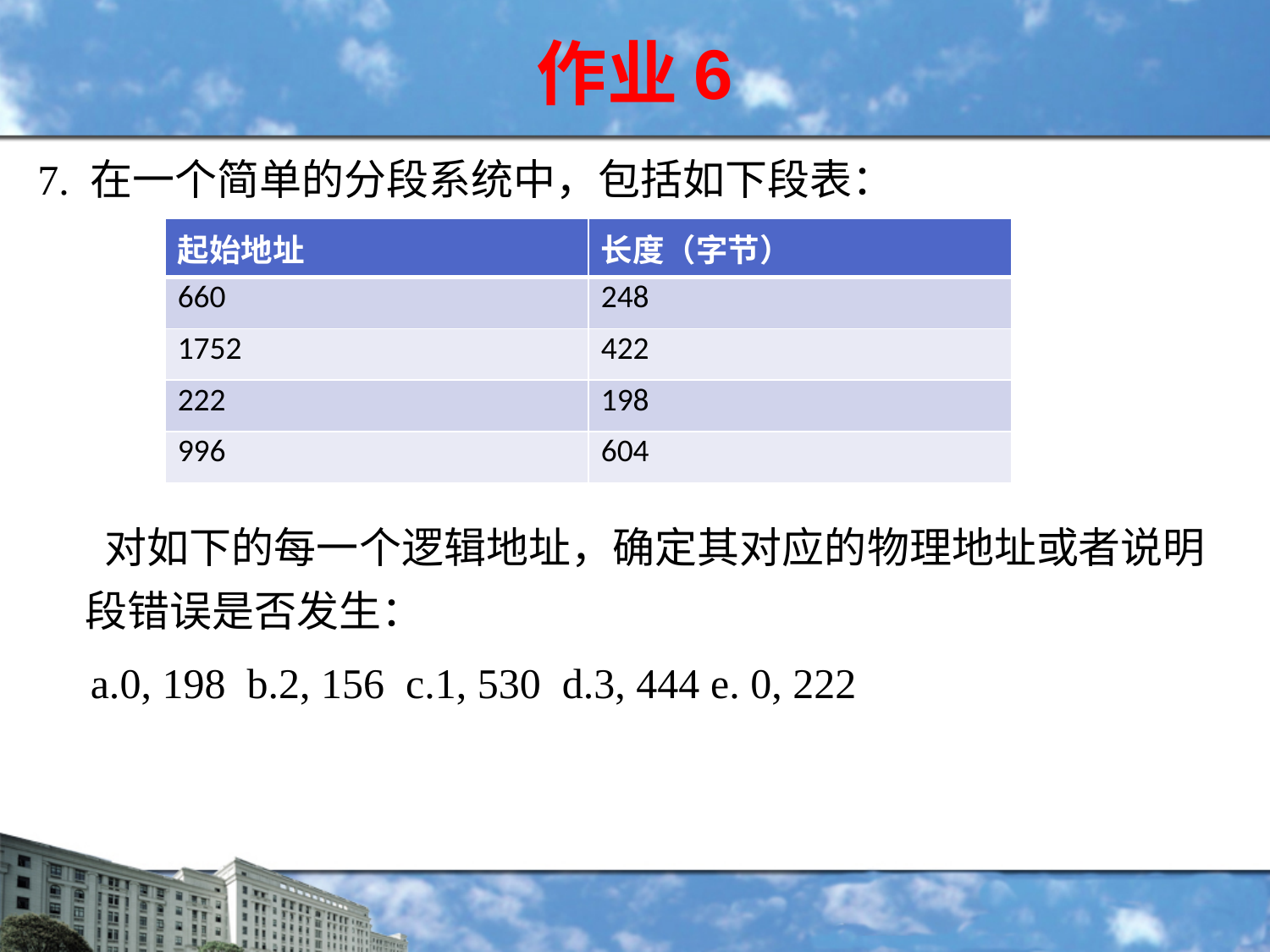

# 作业6
7. 在一个简单的分段系统中，包括如下段表：

      对如下的每一个逻辑地址，确定其对应的物理地址或者说明段错误是否发生：
     a.0, 198  b.2, 156  c.1, 530  d.3, 444 e. 0, 222
| 起始地址 | 长度（字节） |
| --- | --- |
| 660 | 248 |
| 1752 | 422 |
| 222 | 198 |
| 996 | 604 |